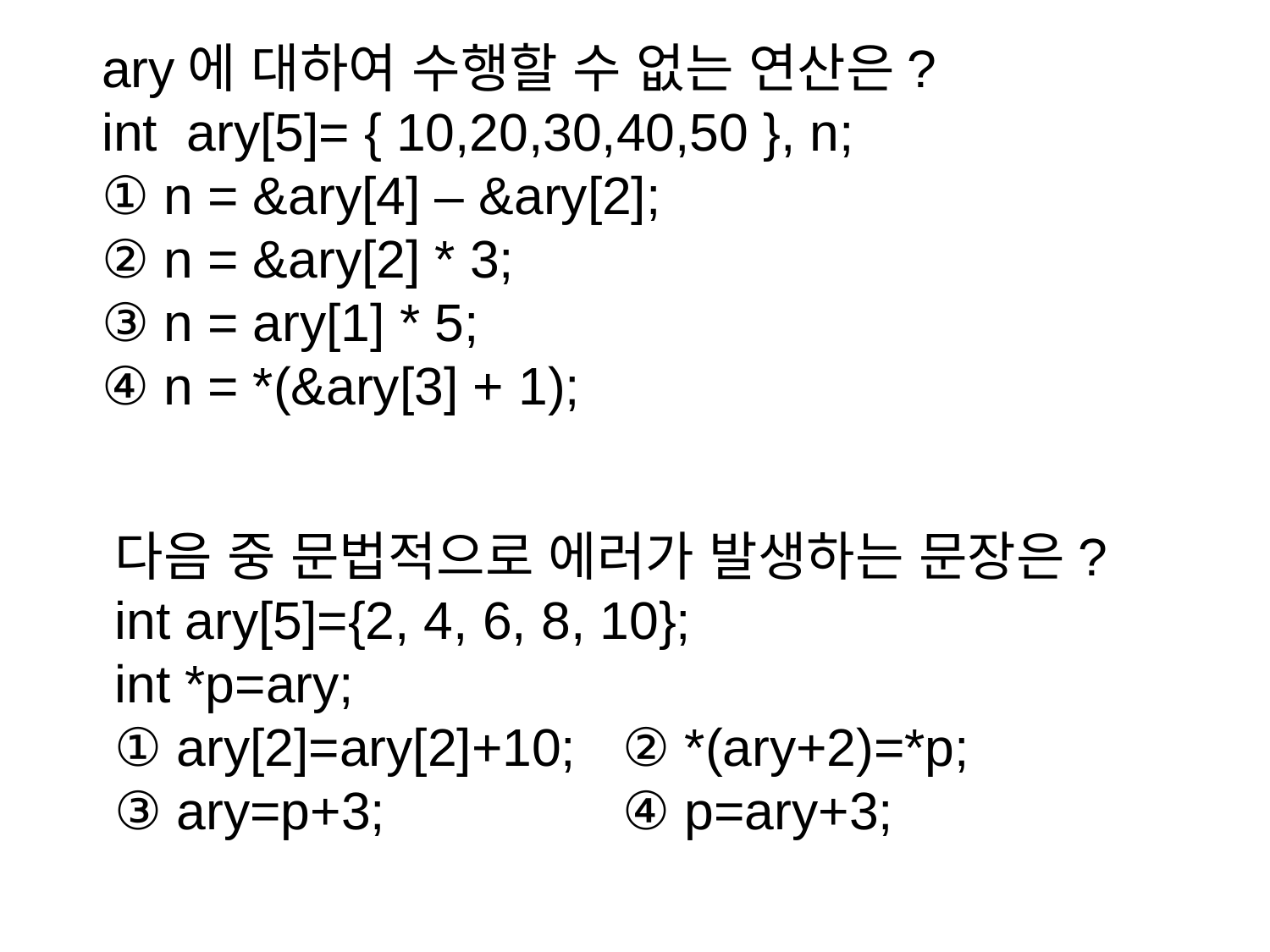

ary에 대하여 수행할 수 없는 연산은?
int  ary[5]= { 10,20,30,40,50 }, n;
① n = &ary[4] – &ary[2];
② n = &ary[2] * 3;
③ n = ary[1] * 5;
④ n = *(&ary[3] + 1);

다음 중 문법적으로 에러가 발생하는 문장은?
int ary[5]={2, 4, 6, 8, 10};
int *p=ary;
① ary[2]=ary[2]+10;  	② *(ary+2)=*p;
③ ary=p+3;             	④ p=ary+3;